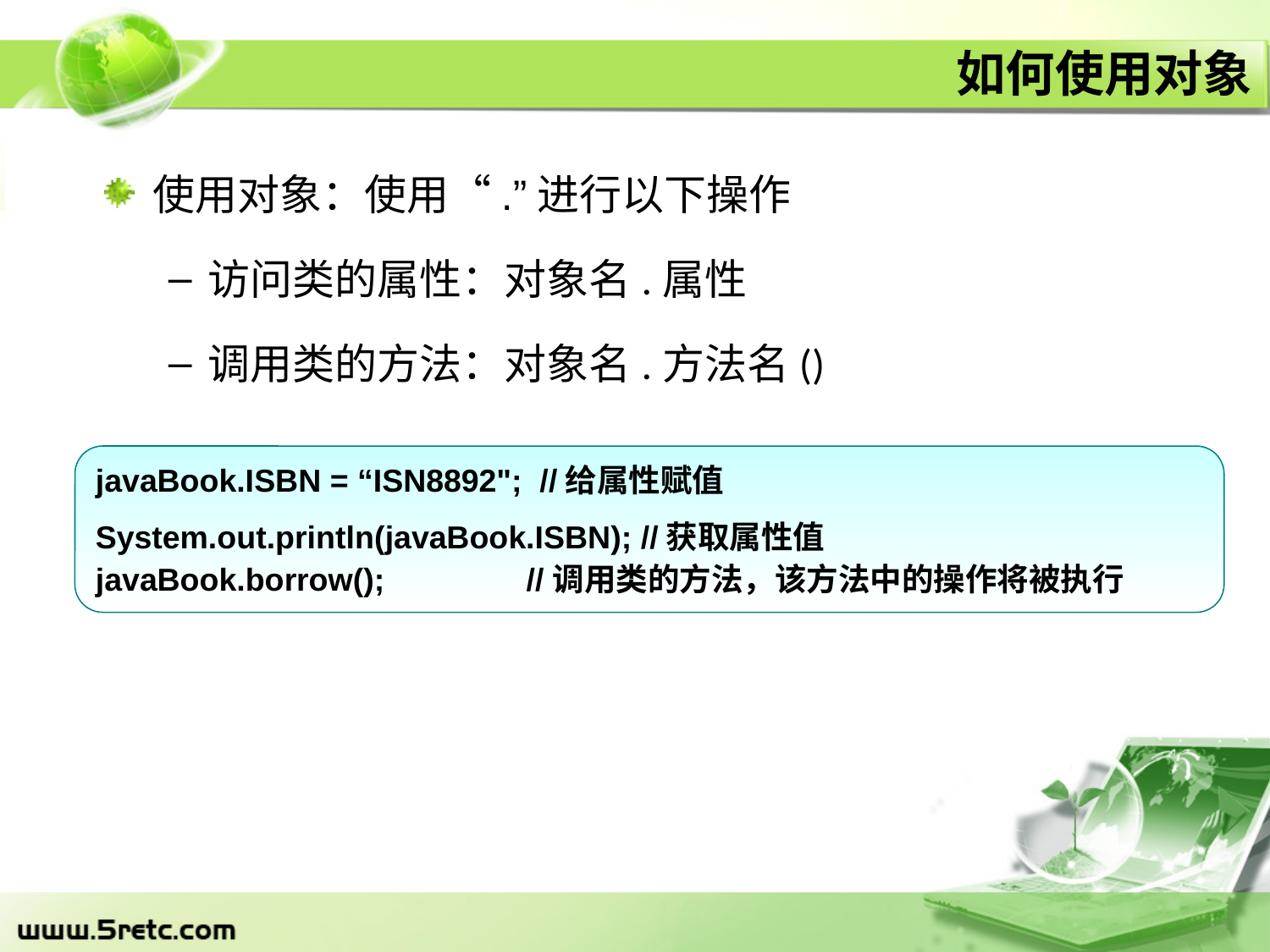

# 如何使用对象
使用对象：使用“.”进行以下操作
访问类的属性：对象名.属性
调用类的方法：对象名.方法名()
javaBook.ISBN = “ISN8892";  //给属性赋值
System.out.println(javaBook.ISBN); //获取属性值
javaBook.borrow();                //调用类的方法，该方法中的操作将被执行